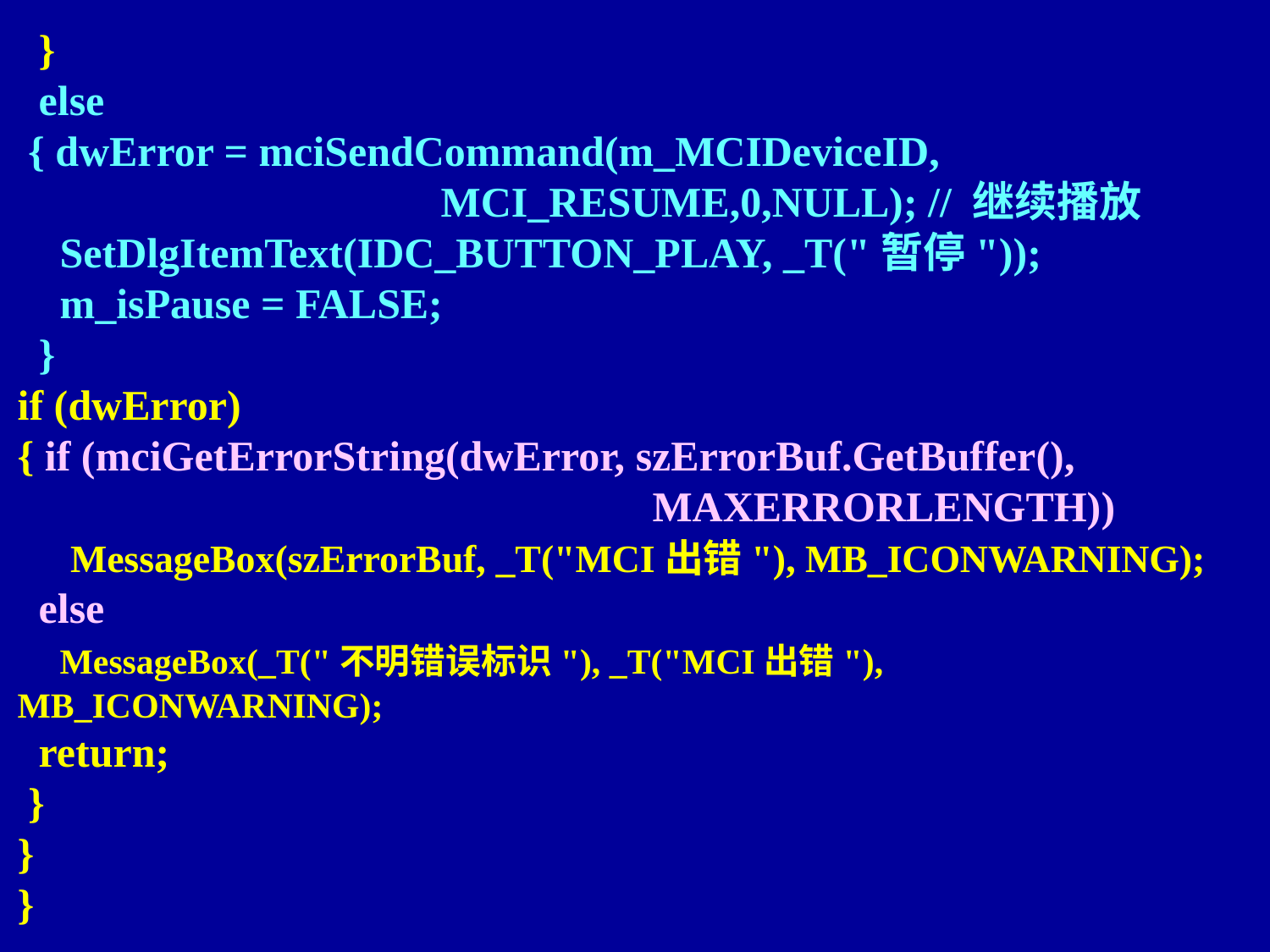

}
  else
 { dwError = mciSendCommand(m_MCIDeviceID,
                                        MCI_RESUME,0,NULL); // 继续播放
    SetDlgItemText(IDC_BUTTON_PLAY, _T("暂停"));
    m_isPause = FALSE;
  }
if (dwError)
{ if (mciGetErrorString(dwError, szErrorBuf.GetBuffer(),
    					MAXERRORLENGTH))
     MessageBox(szErrorBuf, _T("MCI出错"), MB_ICONWARNING);
  else
    MessageBox(_T("不明错误标识"), _T("MCI出错"), MB_ICONWARNING);
  return;
 }
}
}